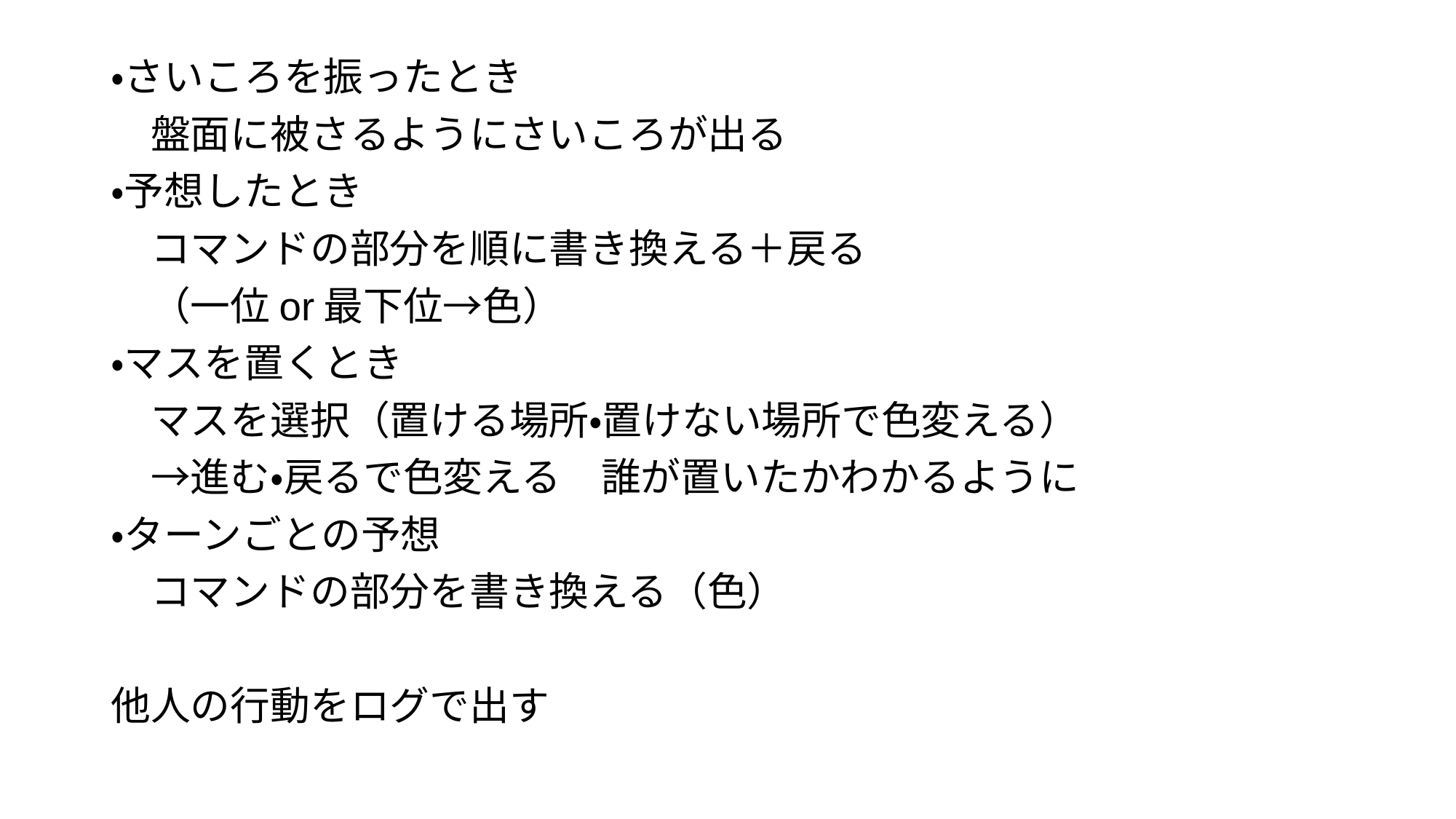

・さいころを振ったとき
　盤面に被さるようにさいころが出る
・予想したとき
　コマンドの部分を順に書き換える＋戻る
　（一位or最下位→色）
・マスを置くとき
　マスを選択（置ける場所・置けない場所で色変える）
　→進む・戻るで色変える　誰が置いたかわかるように
・ターンごとの予想
　コマンドの部分を書き換える（色）

他人の行動をログで出す